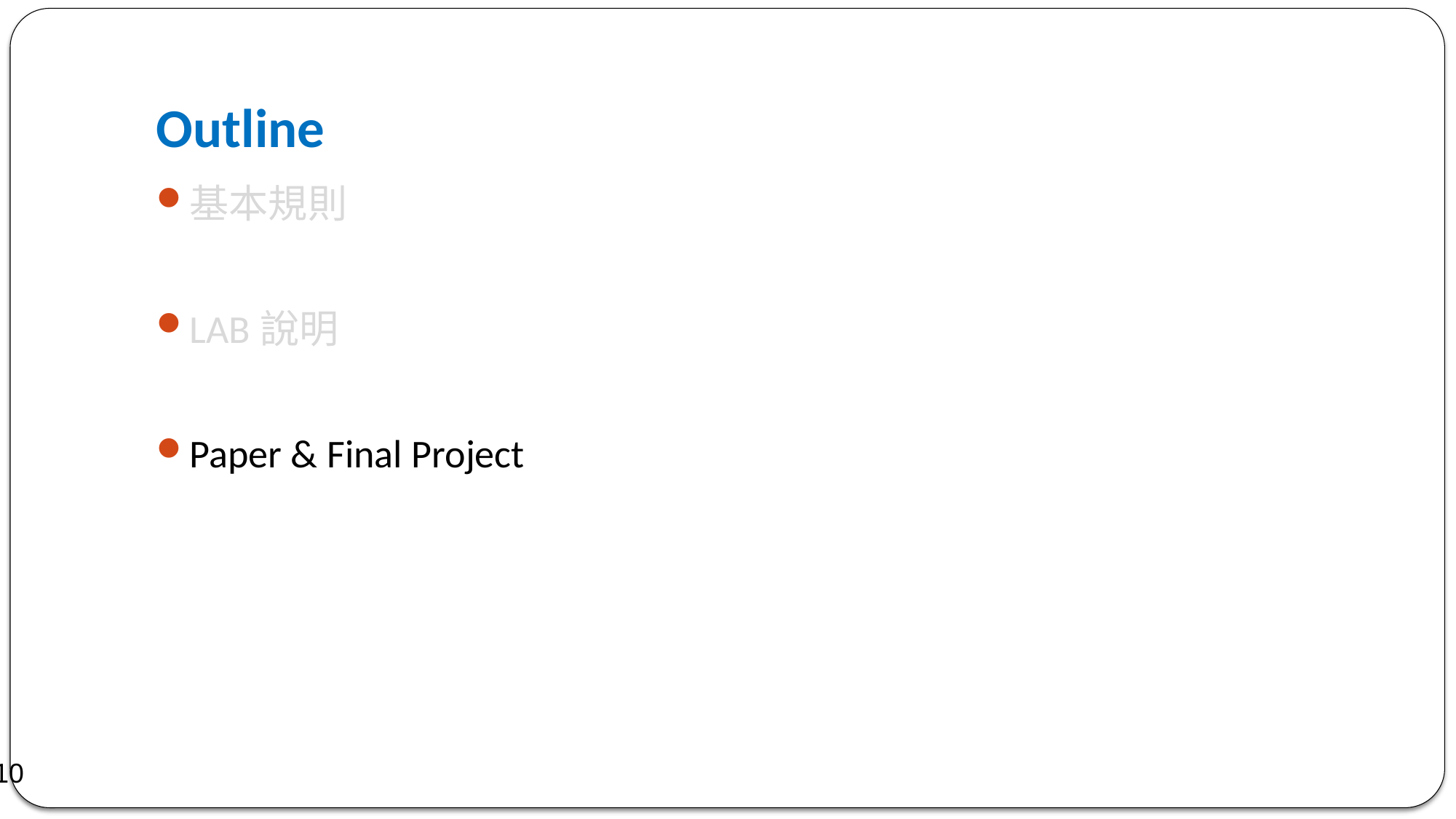

# Outline
基本規則

LAB說明

Paper & Final Project